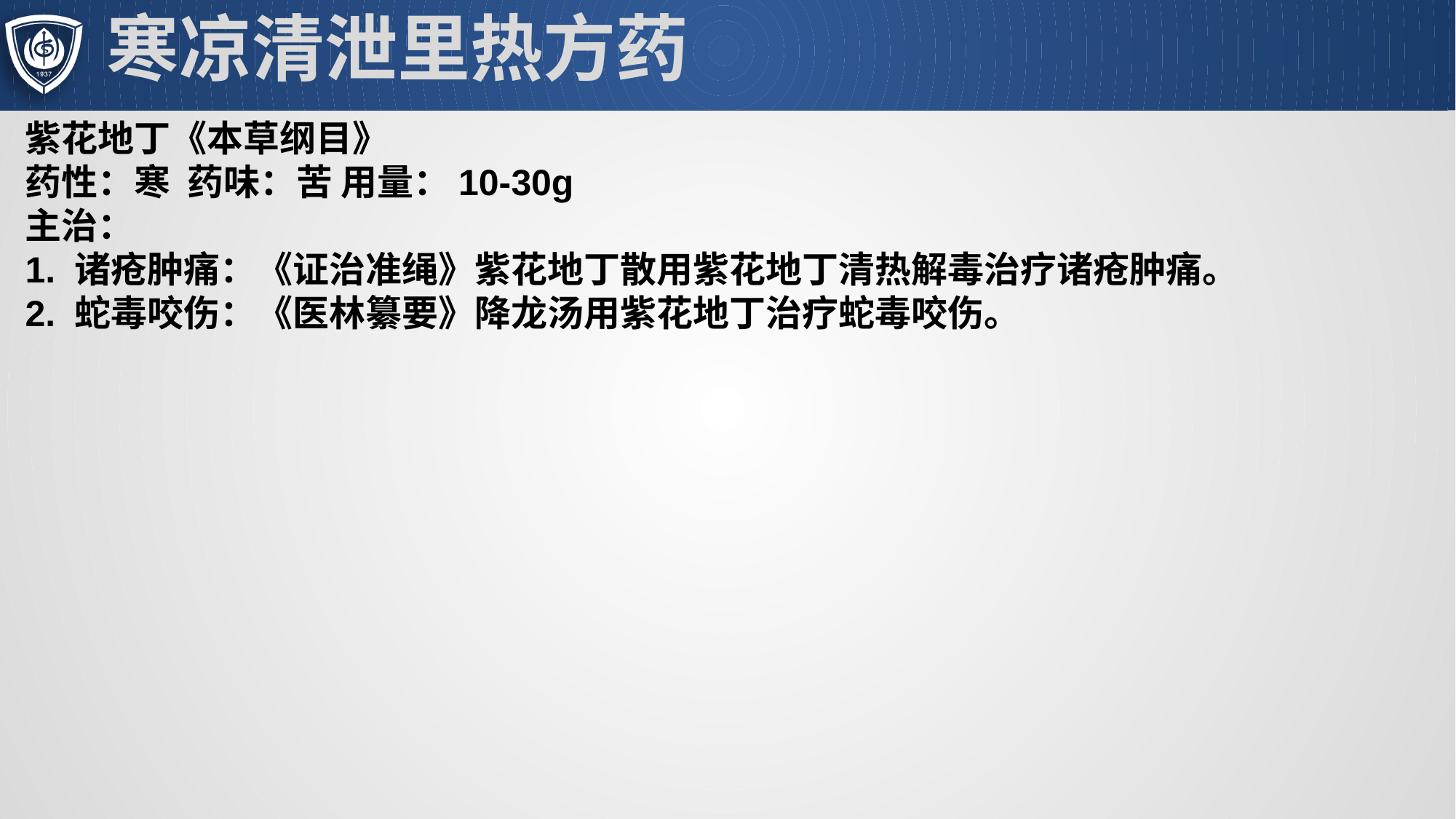

# 寒凉清泄里热方药
紫花地丁《本草纲目》药性：寒  药味：苦 用量：10-30g主治：1. 诸疮肿痛：《证治准绳》紫花地丁散用紫花地丁清热解毒治疗诸疮肿痛。2. 蛇毒咬伤：《医林纂要》降龙汤用紫花地丁治疗蛇毒咬伤。